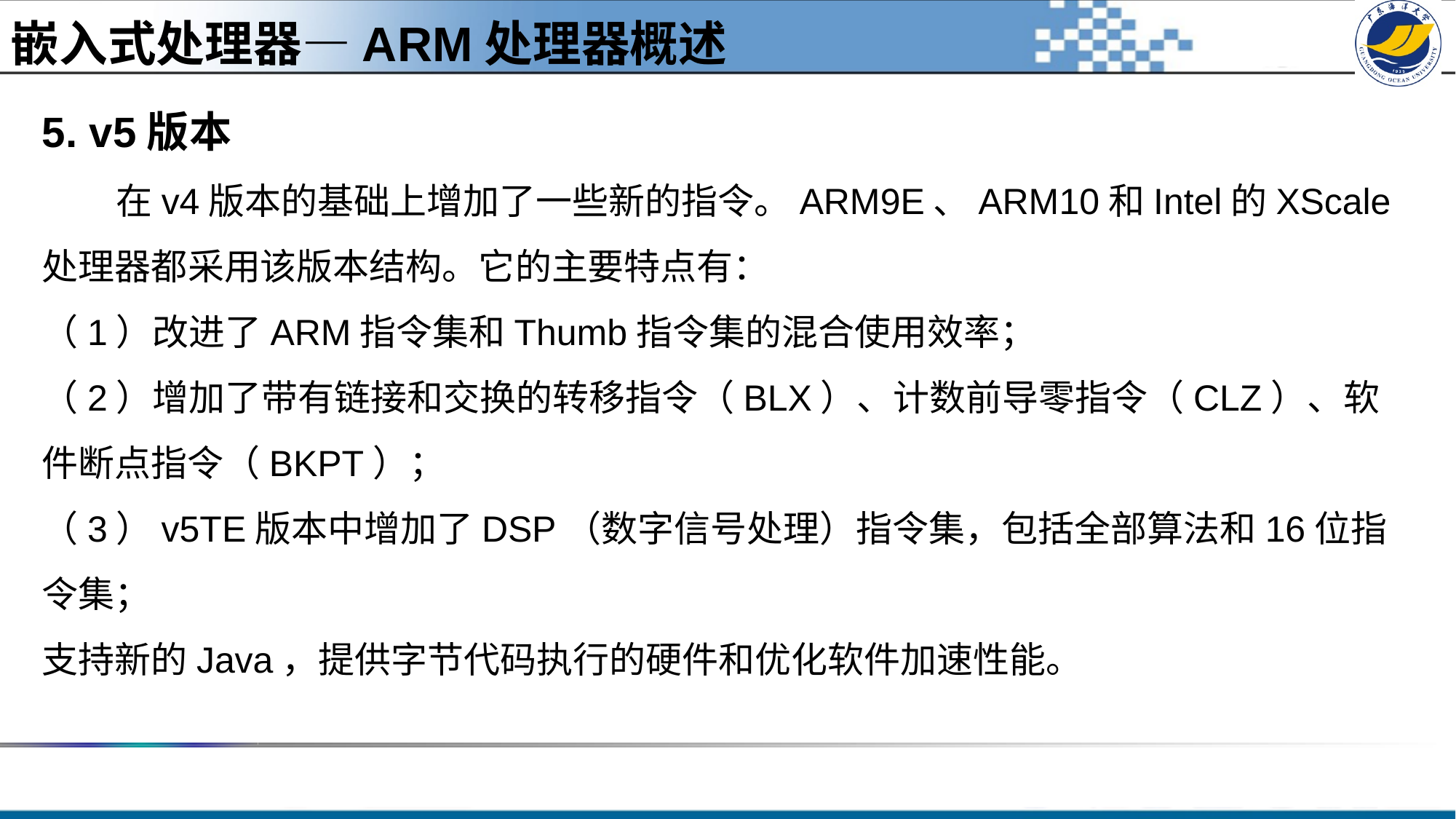

嵌入式处理器—ARM处理器概述
5. v5版本
        在v4版本的基础上增加了一些新的指令。ARM9E、ARM10和Intel的XScale处理器都采用该版本结构。它的主要特点有：
（1）改进了ARM指令集和Thumb指令集的混合使用效率；
（2）增加了带有链接和交换的转移指令（BLX）、计数前导零指令（CLZ）、软件断点指令（BKPT）；
（3）v5TE版本中增加了DSP（数字信号处理）指令集，包括全部算法和16位指令集；
支持新的Java，提供字节代码执行的硬件和优化软件加速性能。
41